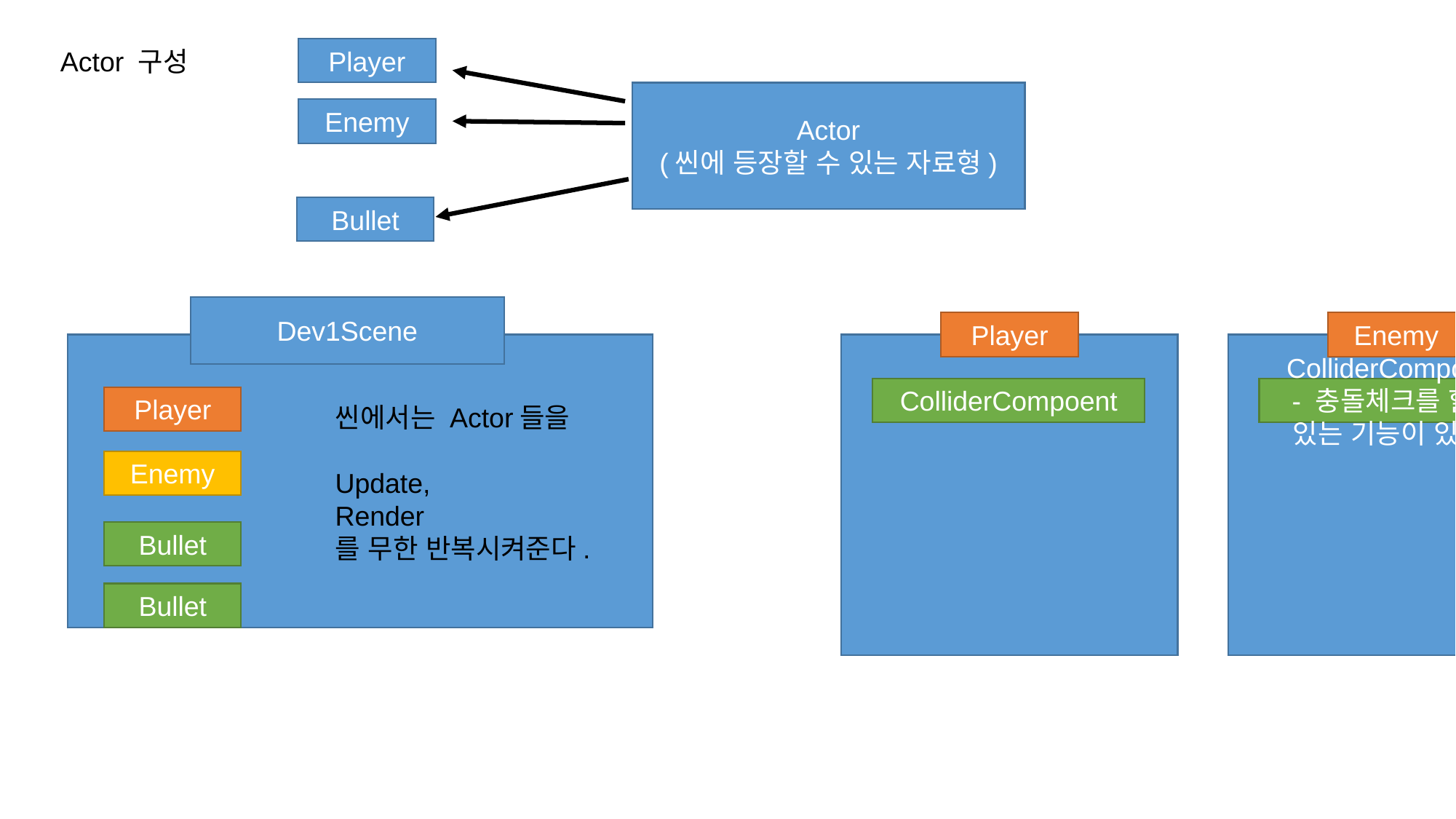

Actor 구성
Player
Actor
(씬에 등장할 수 있는 자료형)
Enemy
Bullet
Dev1Scene

Player
Enemy

ColliderCompoent
ColliderCompoent
 - 충돌체크를 할 수 있는 기능이 있다.
Player
씬에서는 Actor들을

Update,
Render
를 무한 반복시켜준다.
Enemy
Bullet
Bullet